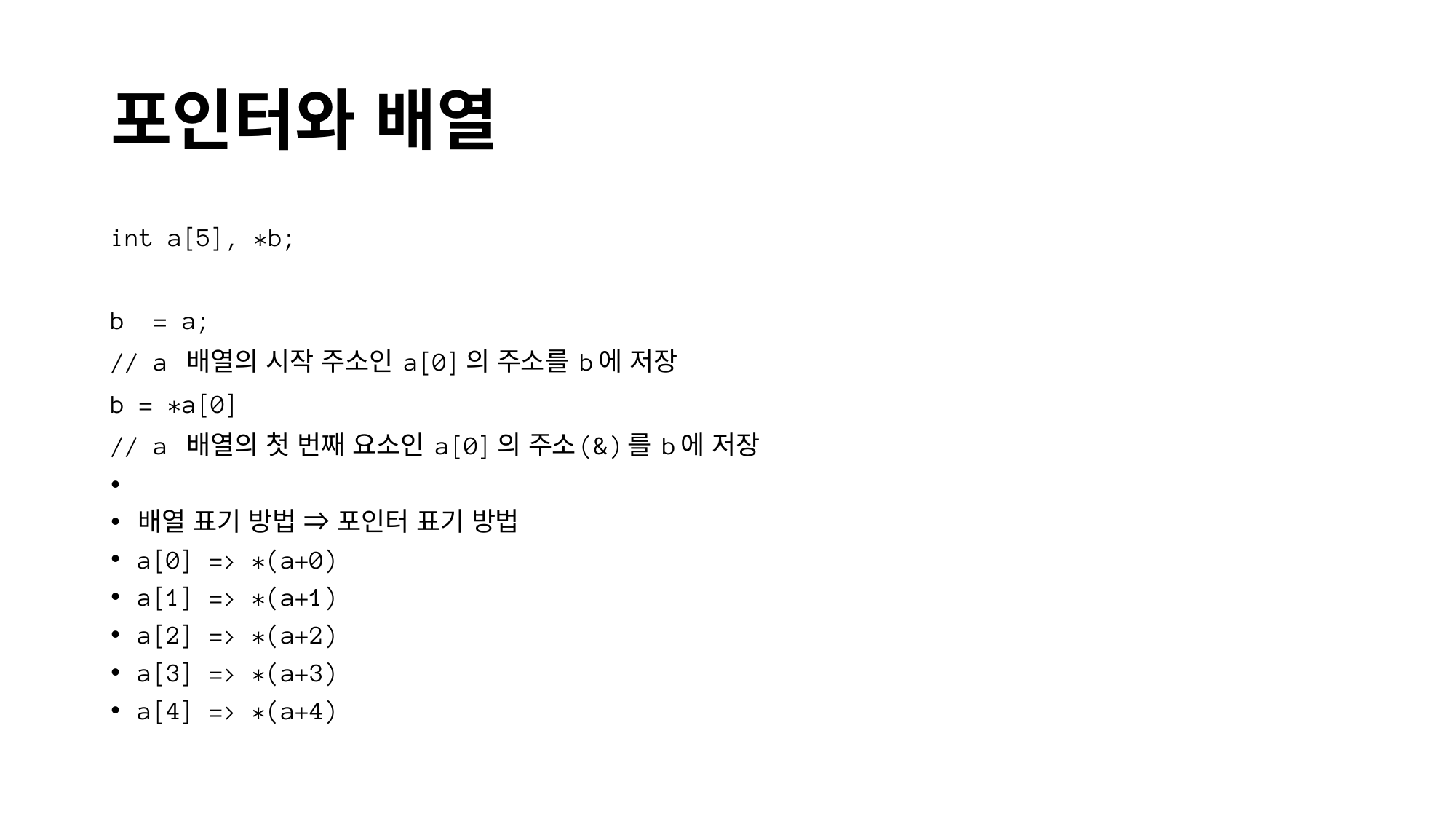

# 포인터와 배열
int a[5], *b;

b  = a;
// a 배열의 시작 주소인 a[0]의 주소를 b에 저장
b = *a[0]
// a 배열의 첫 번째 요소인 a[0]의 주소(&)를 b에 저장

배열 표기 방법 ⇒ 포인터 표기 방법
a[0] => *(a+0)
a[1] => *(a+1)
a[2] => *(a+2)
a[3] => *(a+3)
a[4] => *(a+4)